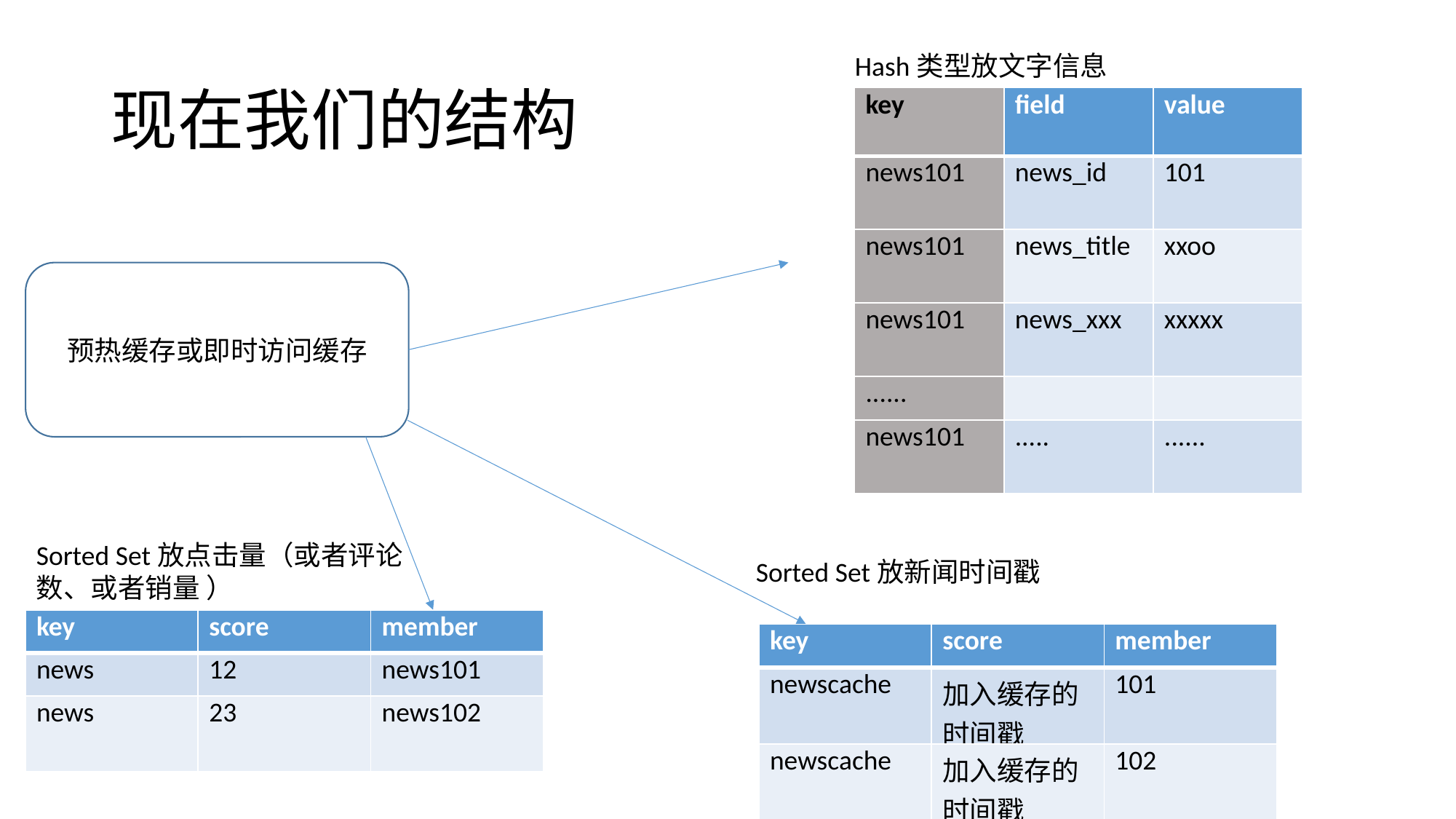

# 现在我们的结构
Hash类型放文字信息
| key | field | value |
| --- | --- | --- |
| news101 | news\_id | 101 |
| news101 | news\_title | xxoo |
| news101 | news\_xxx | xxxxx |
| ...... |  |  |
| news101 | ..... | ...... |
预热缓存或即时访问缓存
Sorted Set放点击量（或者评论数、或者销量 ）
Sorted Set放新闻时间戳
| key | score | member |
| --- | --- | --- |
| news | 12 | news101 |
| news | 23 | news102 |
| key | score | member |
| --- | --- | --- |
| newscache | 加入缓存的时间戳 | 101 |
| newscache | 加入缓存的时间戳 | 102 |